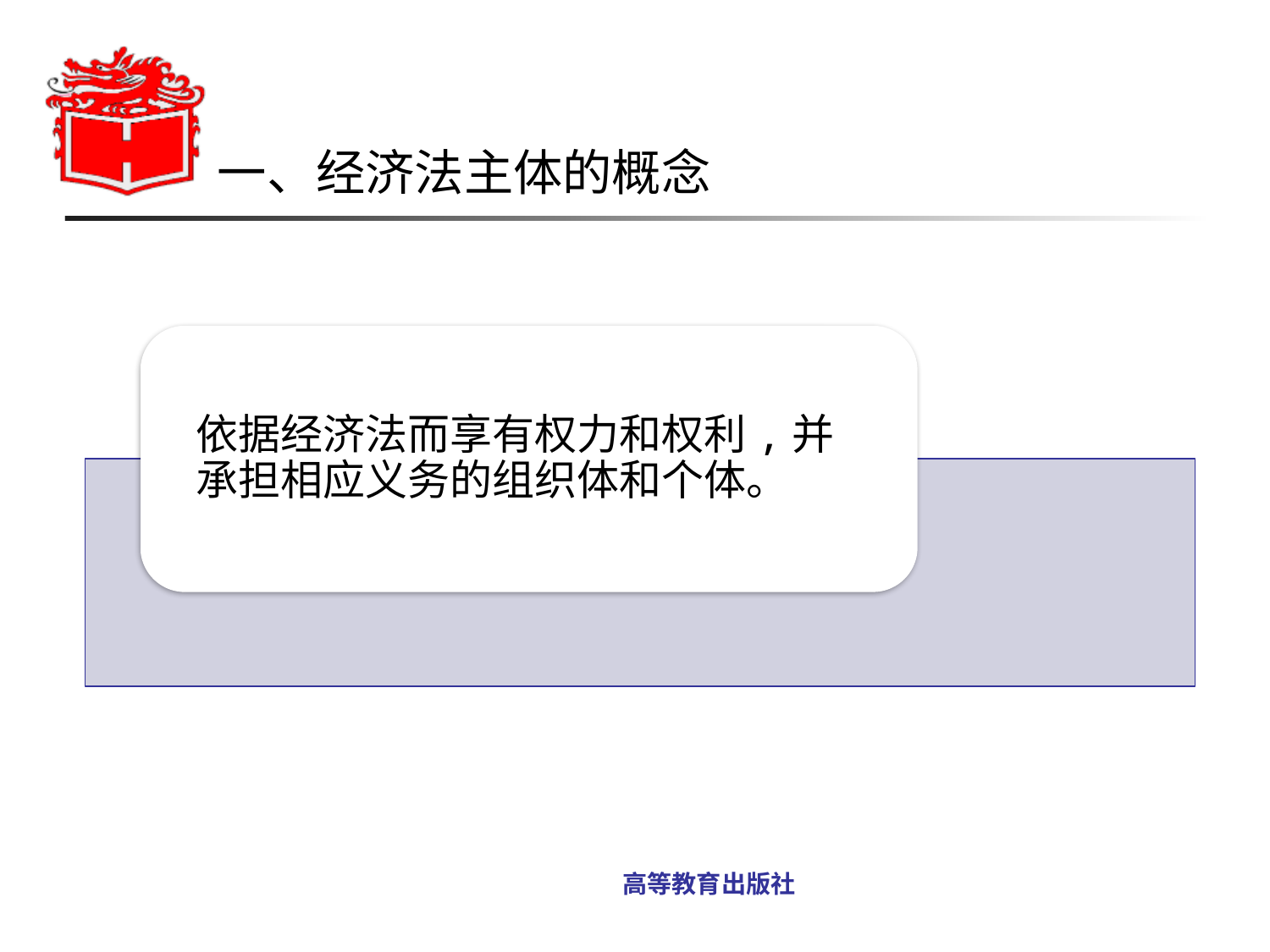

一、经济法主体的概念
依据经济法而享有权力和权利,并承担相应义务的组织体和个体。

高等教育出版社